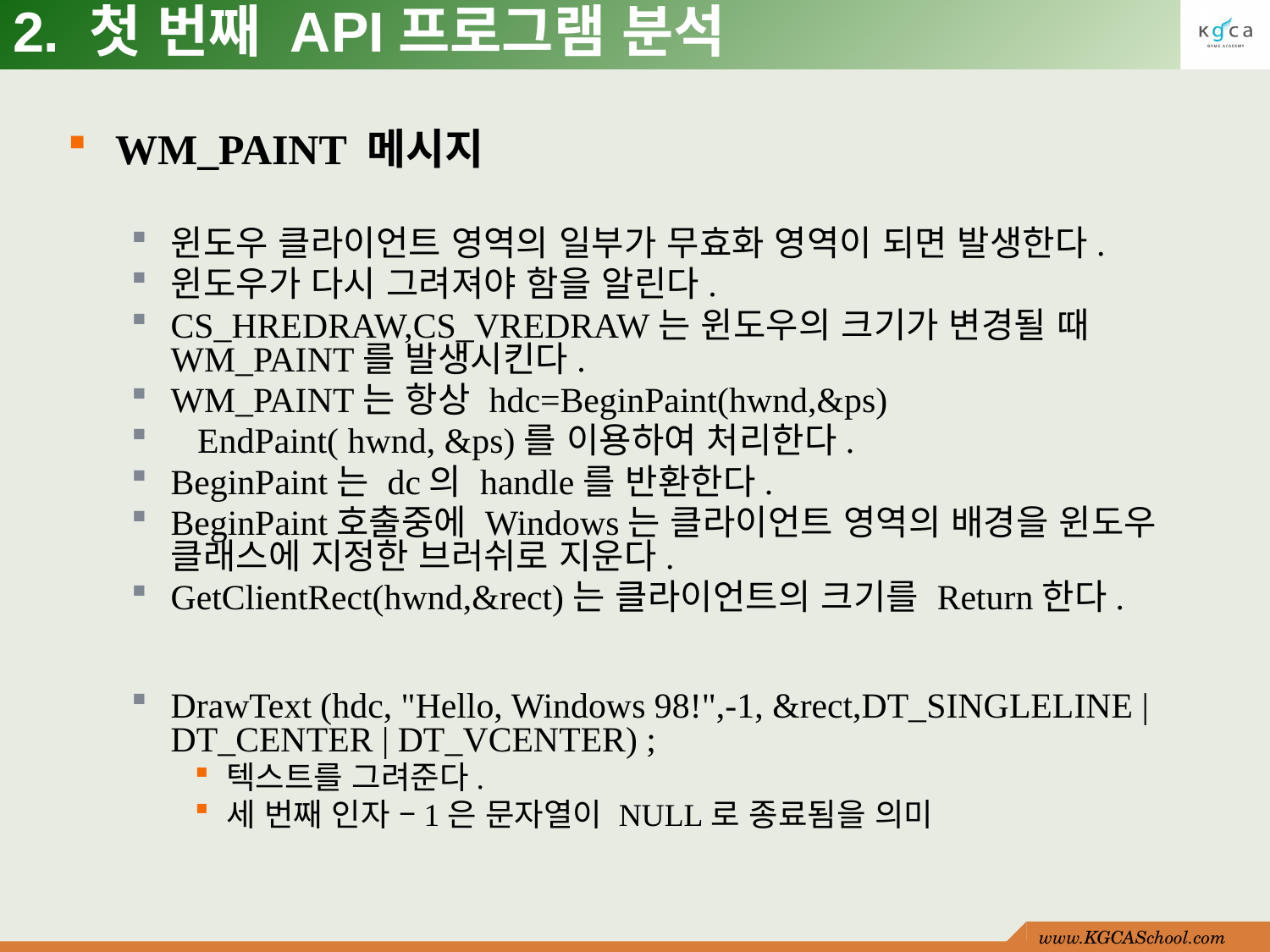

# 2. 첫 번째 API프로그램 분석
WM_PAINT 메시지

윈도우 클라이언트 영역의 일부가 무효화 영역이 되면 발생한다.
윈도우가 다시 그려져야 함을 알린다.
CS_HREDRAW,CS_VREDRAW는 윈도우의 크기가 변경될 때WM_PAINT를 발생시킨다.
WM_PAINT는 항상 hdc=BeginPaint(hwnd,&ps)
   EndPaint( hwnd, &ps)를 이용하여 처리한다.
BeginPaint는 dc의 handle를 반환한다.
BeginPaint호출중에 Windows는 클라이언트 영역의 배경을 윈도우 클래스에 지정한 브러쉬로 지운다.
GetClientRect(hwnd,&rect)는 클라이언트의 크기를 Return한다.

DrawText (hdc, "Hello, Windows 98!",-1, &rect,DT_SINGLELINE | DT_CENTER | DT_VCENTER) ;
텍스트를 그려준다.
세 번째 인자 –1은 문자열이 NULL로 종료됨을 의미